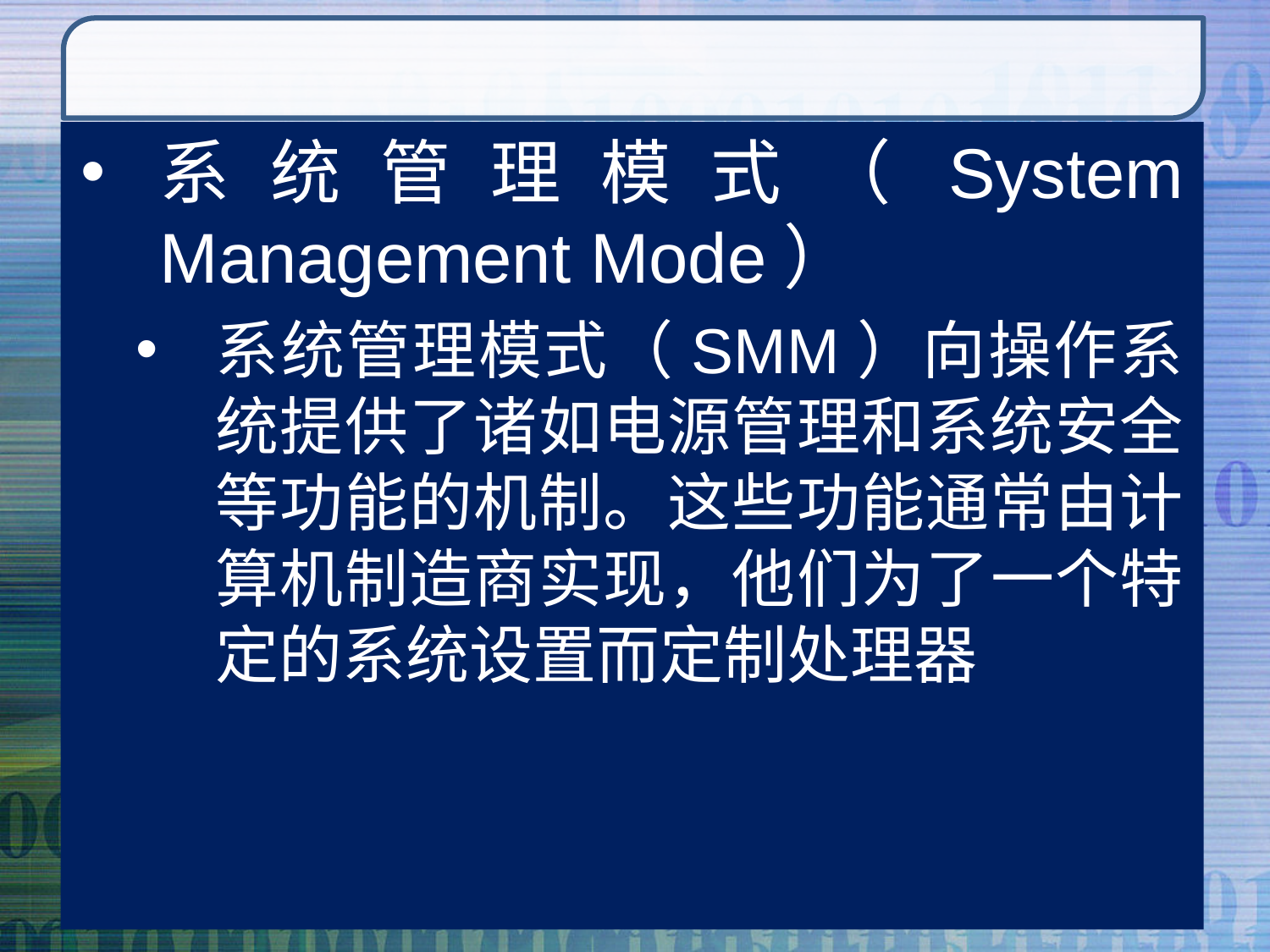

#
系统管理模式（System Management Mode）
系统管理模式（SMM）向操作系统提供了诸如电源管理和系统安全等功能的机制。这些功能通常由计算机制造商实现，他们为了一个特定的系统设置而定制处理器